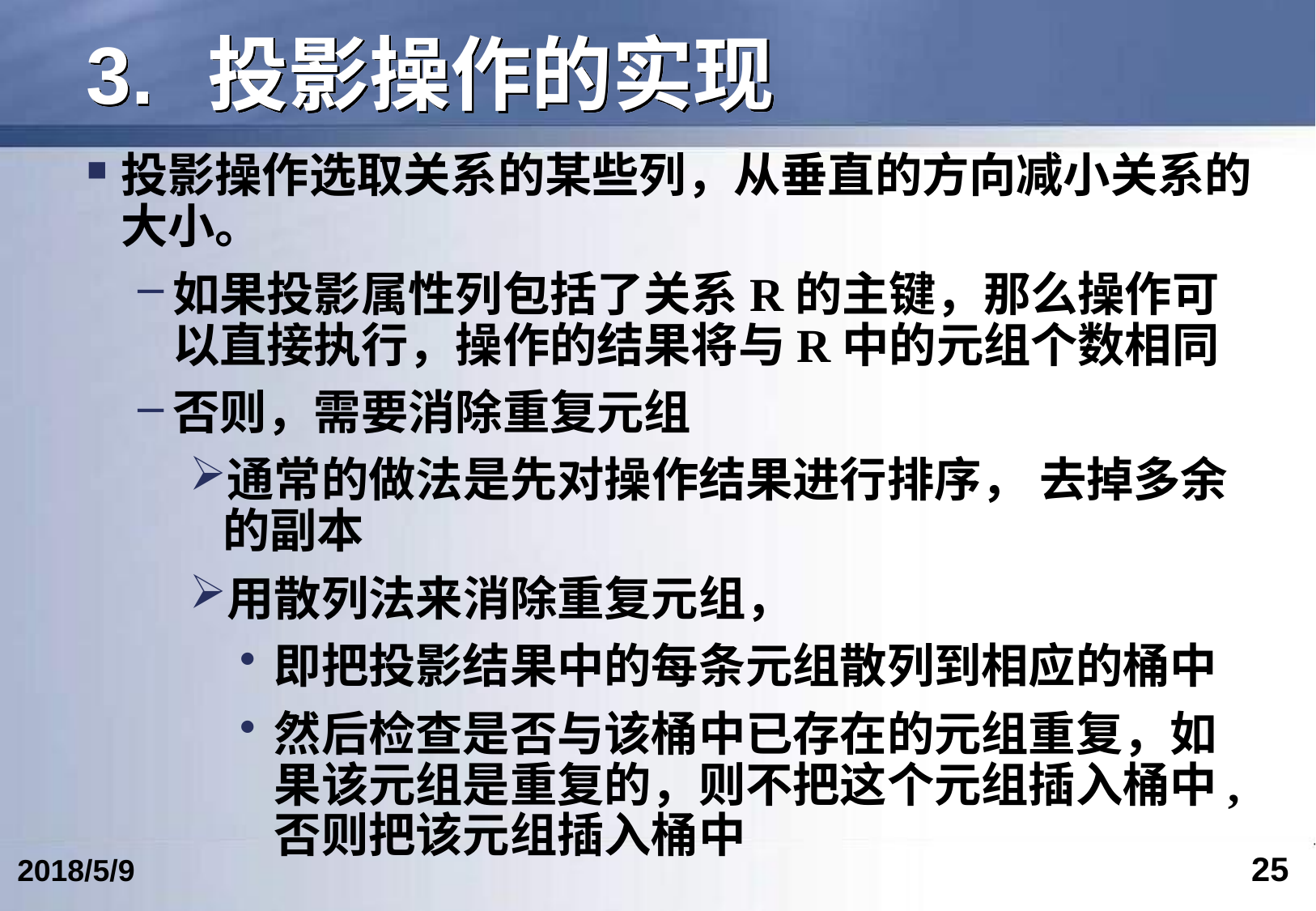

# 3.	投影操作的实现
投影操作选取关系的某些列，从垂直的方向减小关系的大小。
如果投影属性列包括了关系R的主键，那么操作可以直接执行，操作的结果将与R中的元组个数相同
否则，需要消除重复元组
通常的做法是先对操作结果进行排序， 去掉多余的副本
用散列法来消除重复元组，
即把投影结果中的每条元组散列到相应的桶中
然后检查是否与该桶中已存在的元组重复，如果该元组是重复的，则不把这个元组插入桶中,否则把该元组插入桶中
25
2018/5/9